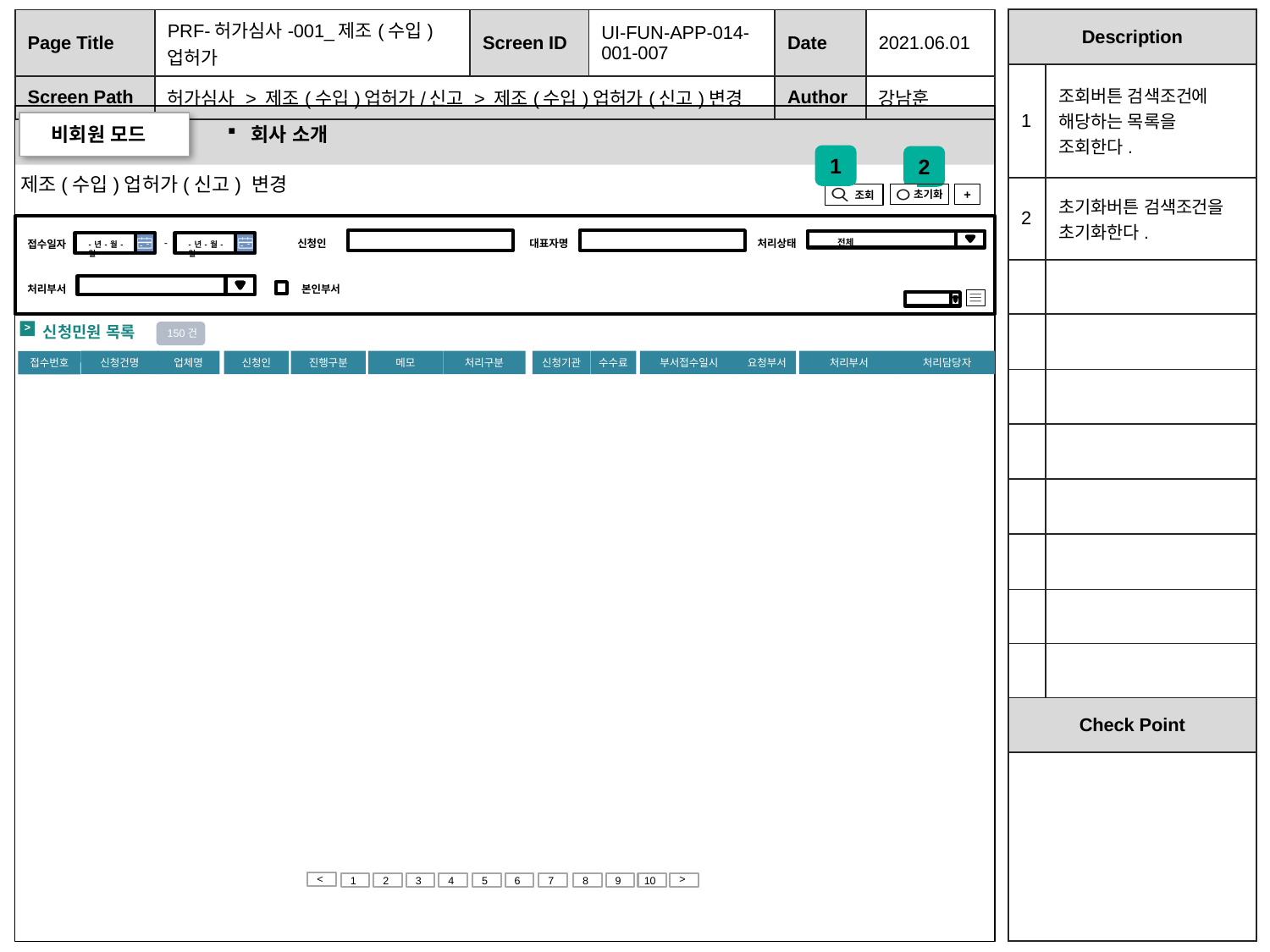

| Description |  |
| --- | --- |
| 1 | 조회버튼 검색조건에 해당하는 목록을 조회한다. |
| 2 | 초기화버튼 검색조건을 초기화한다. |
|  |  |
|  |  |
|  |  |
|  |  |
|  |  |
|  |  |
|  |  |
|  |  |
| Check Point |  |
|  |  |
| Page Title | PRF-허가심사-001\_제조(수입)업허가 | Screen ID | UI-FUN-APP-014-001-007 | Date | 2021.06.01 |
| --- | --- | --- | --- | --- | --- |
| Screen Path | 허가심사 > 제조(수입)업허가/신고 > 제조(수입)업허가(신고)변경 |  |  | Author | 강남훈 |

비회원 모드
회사 소개
1
2
제조(수입)업허가(신고) 변경
 초기화
+
  조회

-

대표자명
처리상태

신청인
전체

접수일자

-년-월-일
-년-월-일
처리부서

본인부서

신청민원 목록
150건

>
신청인
진행구분
메모
처리구분
신청기관
수수료
부서접수일시
요청부서
처리부서
처리담당자
신청건명
업체명
접수번호
<

>

1

2

3

4

5

6

7

8

9

10